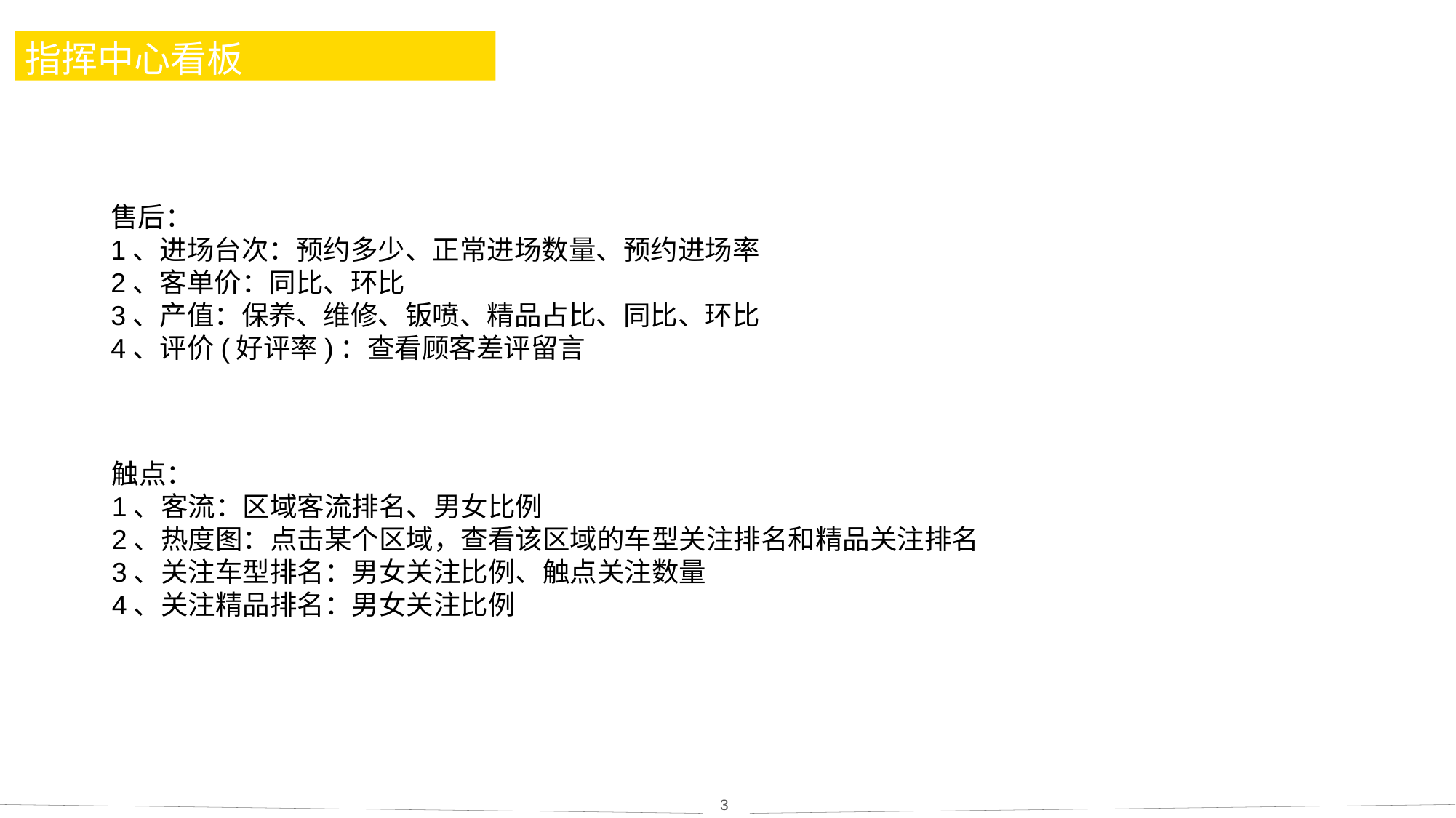

# 指挥中心看板
售后：
1、进场台次：预约多少、正常进场数量、预约进场率
2、客单价：同比、环比
3、产值：保养、维修、钣喷、精品占比、同比、环比
4、评价(好评率)：查看顾客差评留言
触点：
1、客流：区域客流排名、男女比例
2、热度图：点击某个区域，查看该区域的车型关注排名和精品关注排名
3、关注车型排名：男女关注比例、触点关注数量
4、关注精品排名：男女关注比例